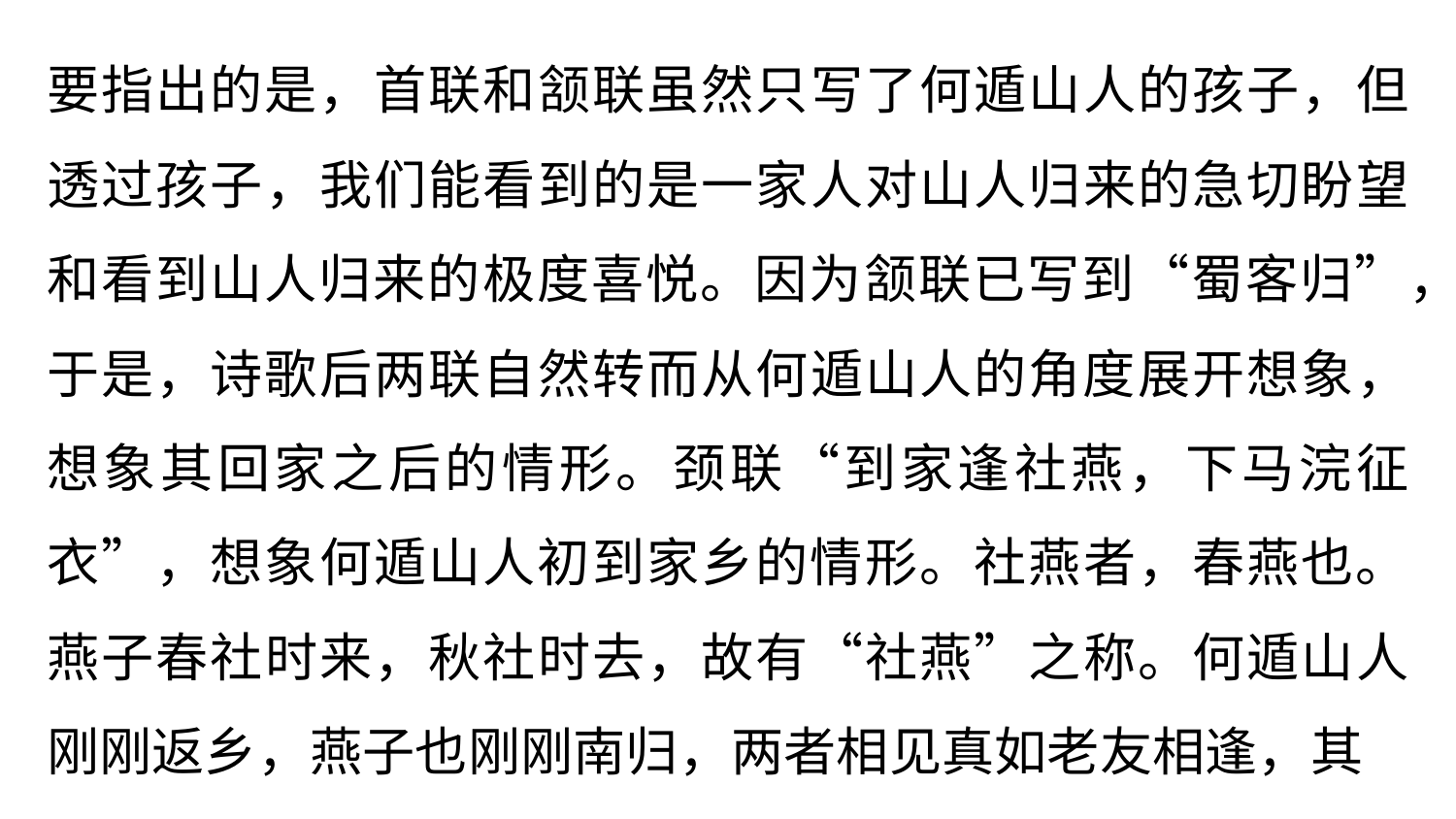

要指出的是，首联和颔联虽然只写了何遁山人的孩子，但透过孩子，我们能看到的是一家人对山人归来的急切盼望和看到山人归来的极度喜悦。因为颔联已写到“蜀客归”，于是，诗歌后两联自然转而从何遁山人的角度展开想象，想象其回家之后的情形。颈联“到家逢社燕，下马浣征衣”，想象何遁山人初到家乡的情形。社燕者，春燕也。燕子春社时来，秋社时去，故有“社燕”之称。何遁山人刚刚返乡，燕子也刚刚南归，两者相见真如老友相逢，其